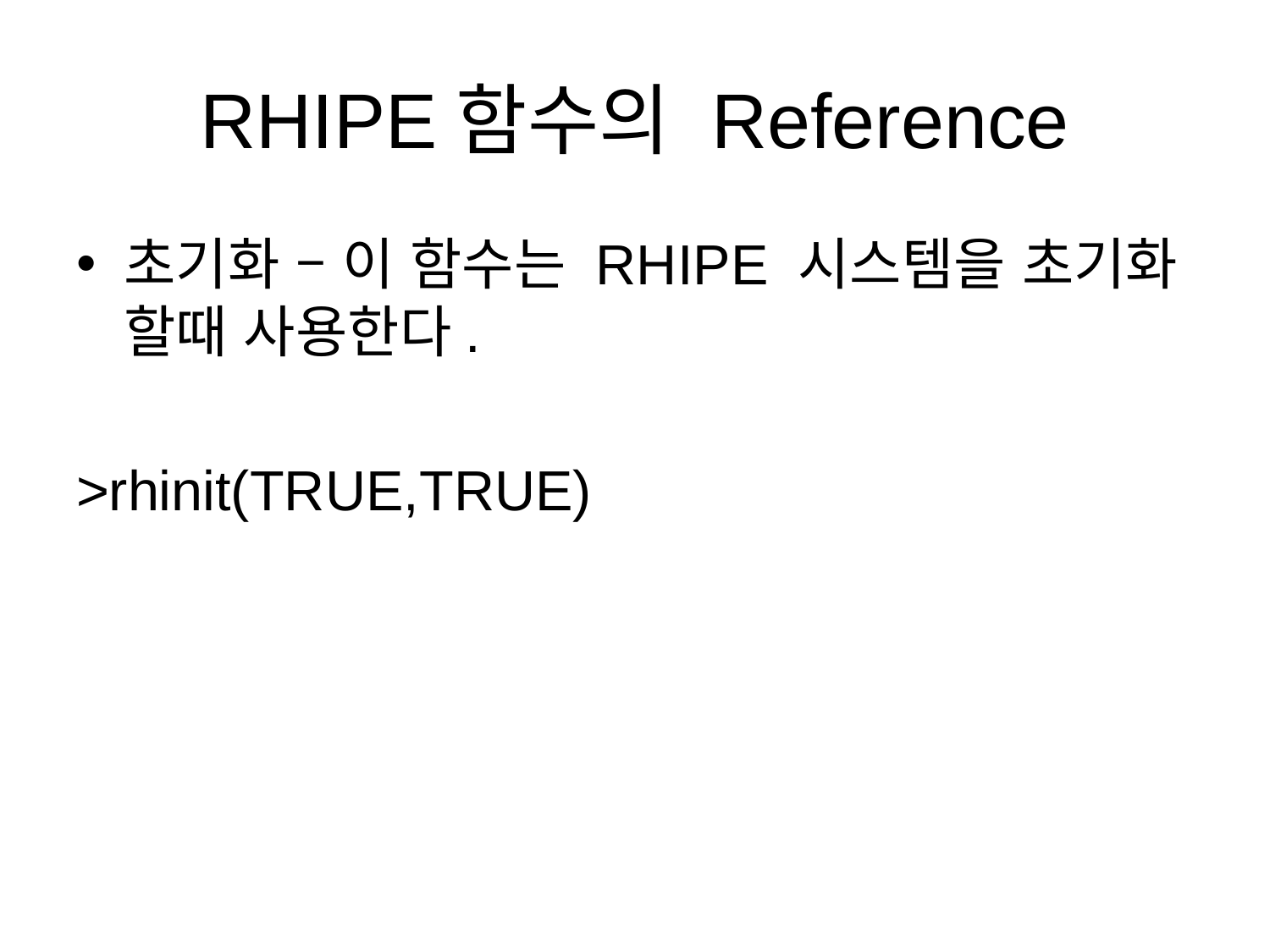

# RHIPE함수의 Reference
초기화 – 이 함수는 RHIPE 시스템을 초기화 할때 사용한다.

>rhinit(TRUE,TRUE)